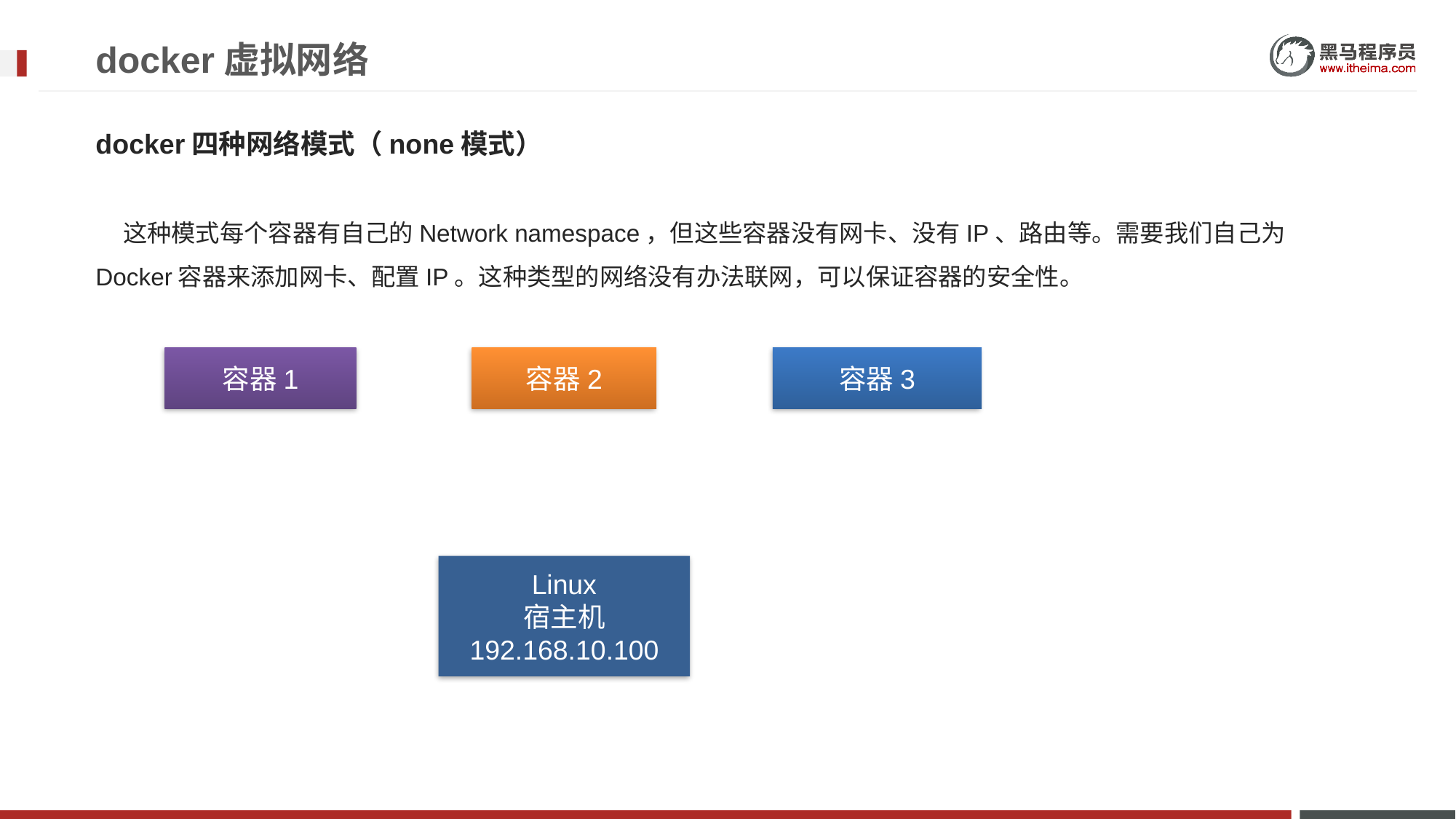

# docker虚拟网络
docker四种网络模式（none模式）
    这种模式每个容器有自己的Network namespace，但这些容器没有网卡、没有IP、路由等。需要我们自己为Docker容器来添加网卡、配置IP。这种类型的网络没有办法联网，可以保证容器的安全性。
容器3
容器1
容器2
Linux
宿主机
192.168.10.100